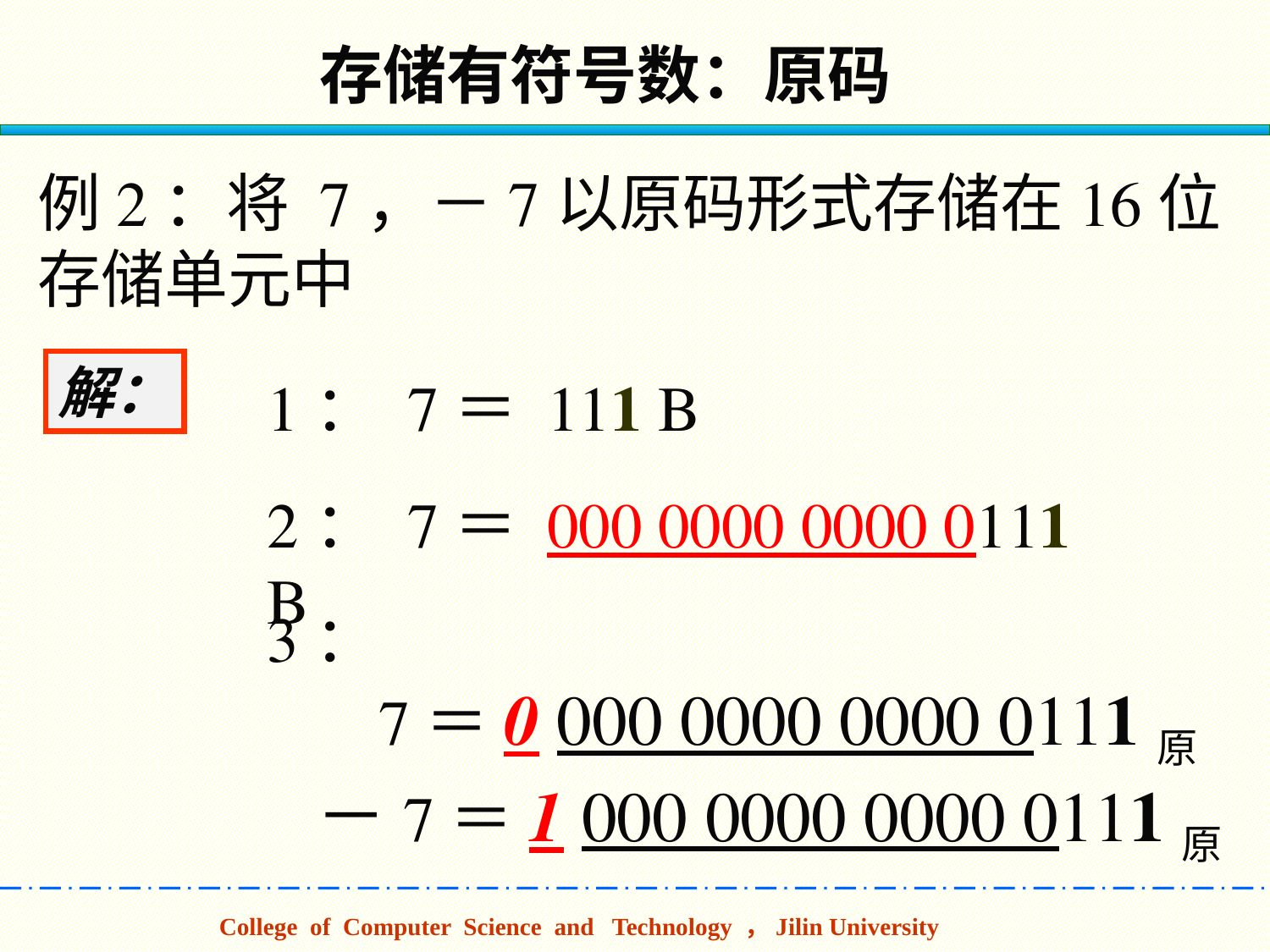

存储有符号数：原码
例2：将 7，－7以原码形式存储在16位存储单元中
解：
1： 7＝ 111 B
2： 7＝ 000 0000 0000 0111 B
3：
       7＝0 000 0000 0000 0111原
  －7＝1 000 0000 0000 0111原